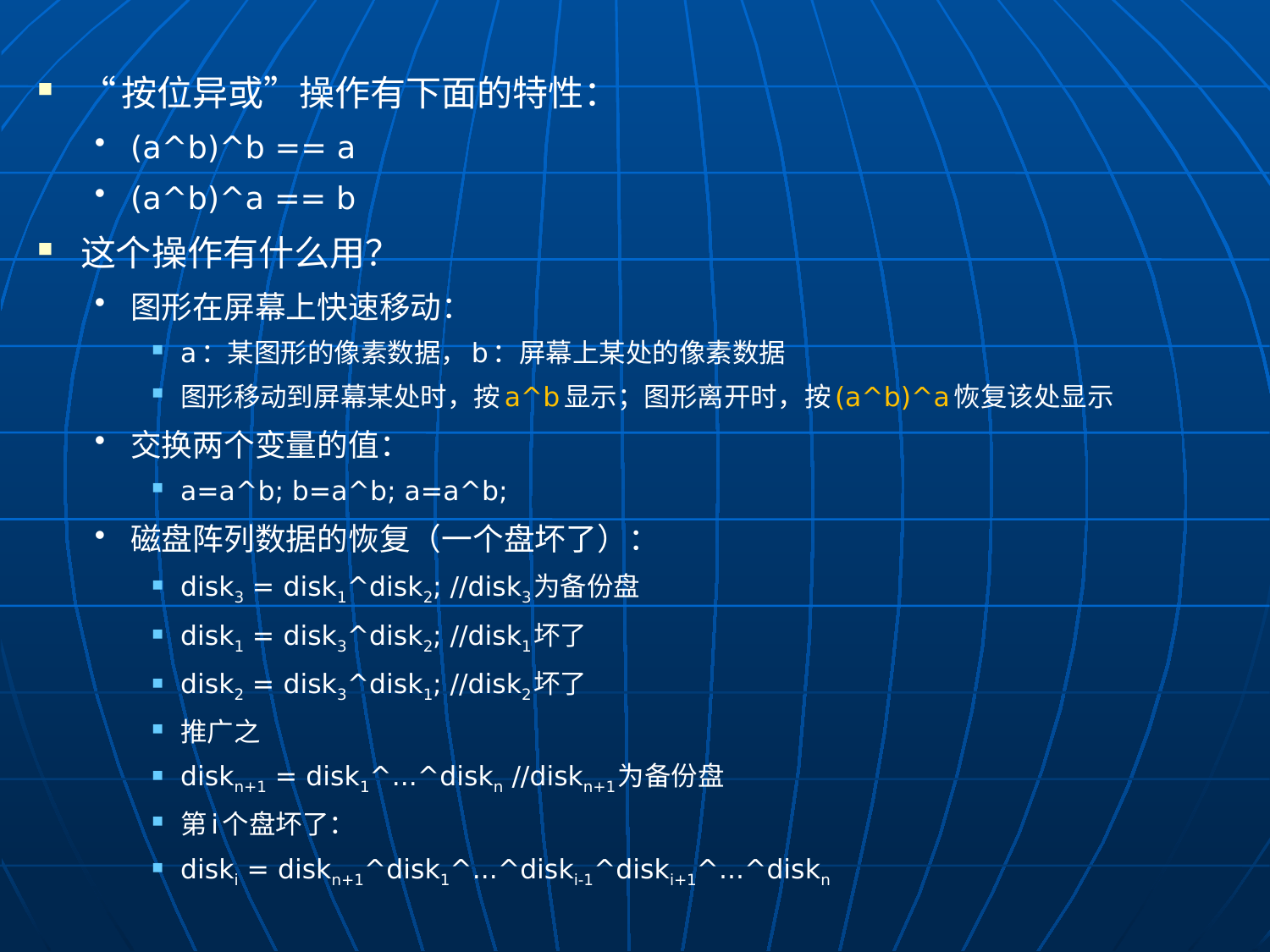

“按位异或”操作有下面的特性：
(a^b)^b == a
(a^b)^a == b
这个操作有什么用？
图形在屏幕上快速移动：
a：某图形的像素数据，b：屏幕上某处的像素数据
图形移动到屏幕某处时，按a^b显示；图形离开时，按(a^b)^a恢复该处显示
交换两个变量的值：
a=a^b; b=a^b; a=a^b;
磁盘阵列数据的恢复（一个盘坏了）：
disk3 = disk1^disk2; //disk3为备份盘
disk1 = disk3^disk2; //disk1坏了
disk2 = disk3^disk1; //disk2坏了
推广之
diskn+1 = disk1^...^diskn //diskn+1为备份盘
第i个盘坏了：
diski = diskn+1^disk1^...^diski-1^diski+1^...^diskn